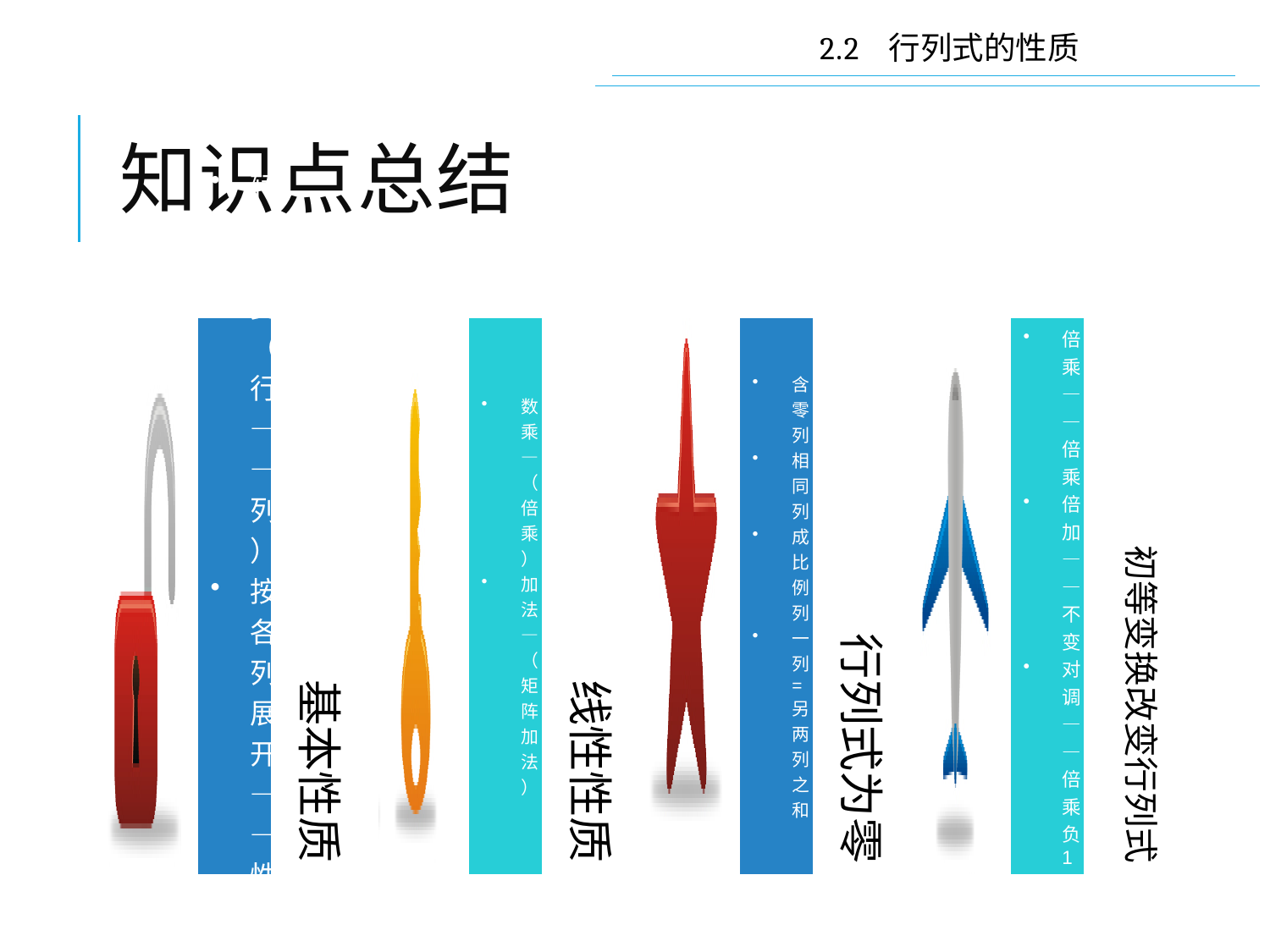

2.2   行列式的性质
# 知识点总结
基本性质
转置不变（行——列）
线性性质
数乘—（倍乘）
加法—（矩阵加法）
行列式为零
含零列
相同列
初等变换改变行列式
倍乘——倍乘
倍加——不变
成比例列
一列=另两列之和
对调——倍乘负1